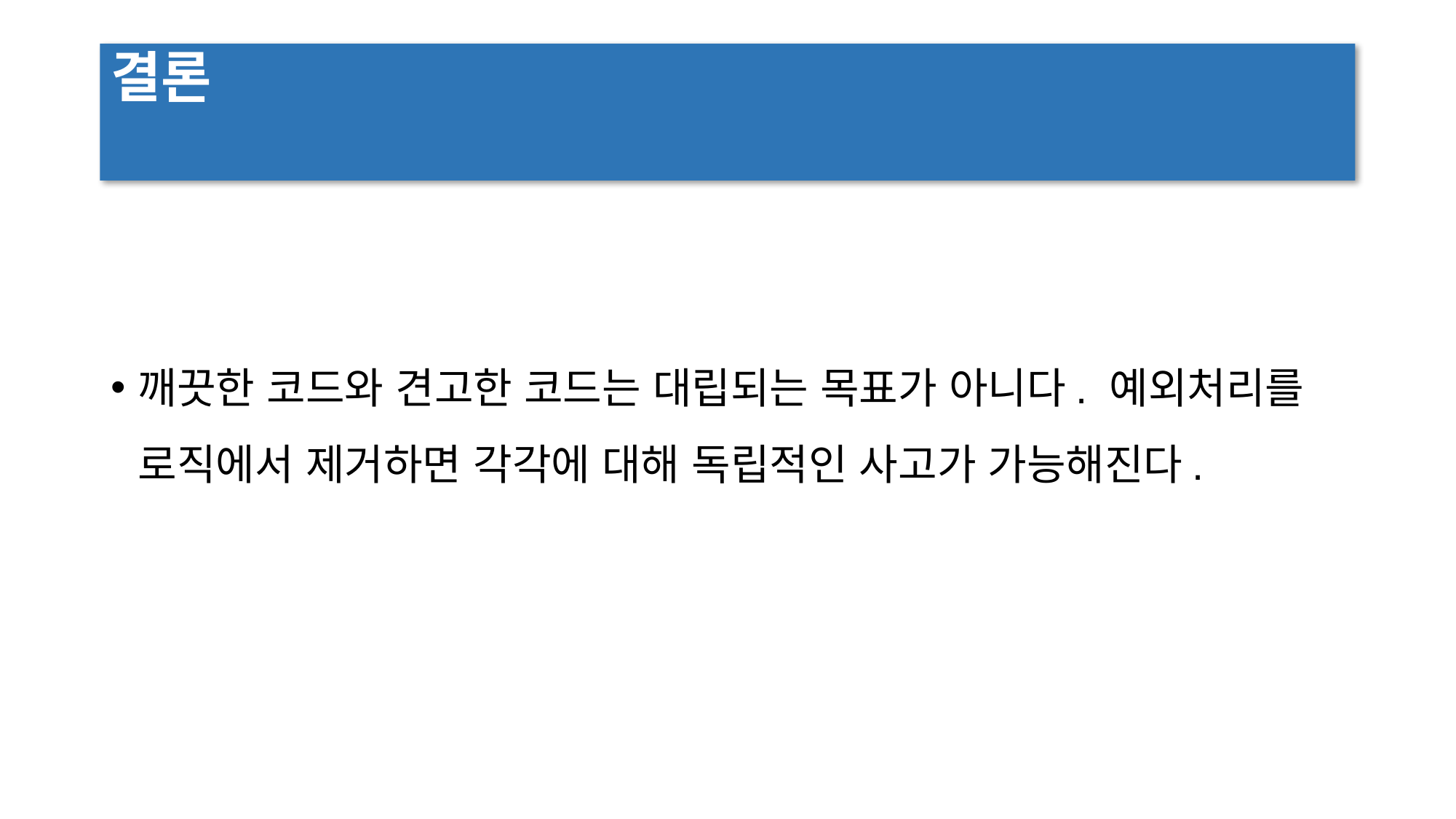

# 결론

깨끗한 코드와 견고한 코드는 대립되는 목표가 아니다. 예외처리를 로직에서 제거하면 각각에 대해 독립적인 사고가 가능해진다.